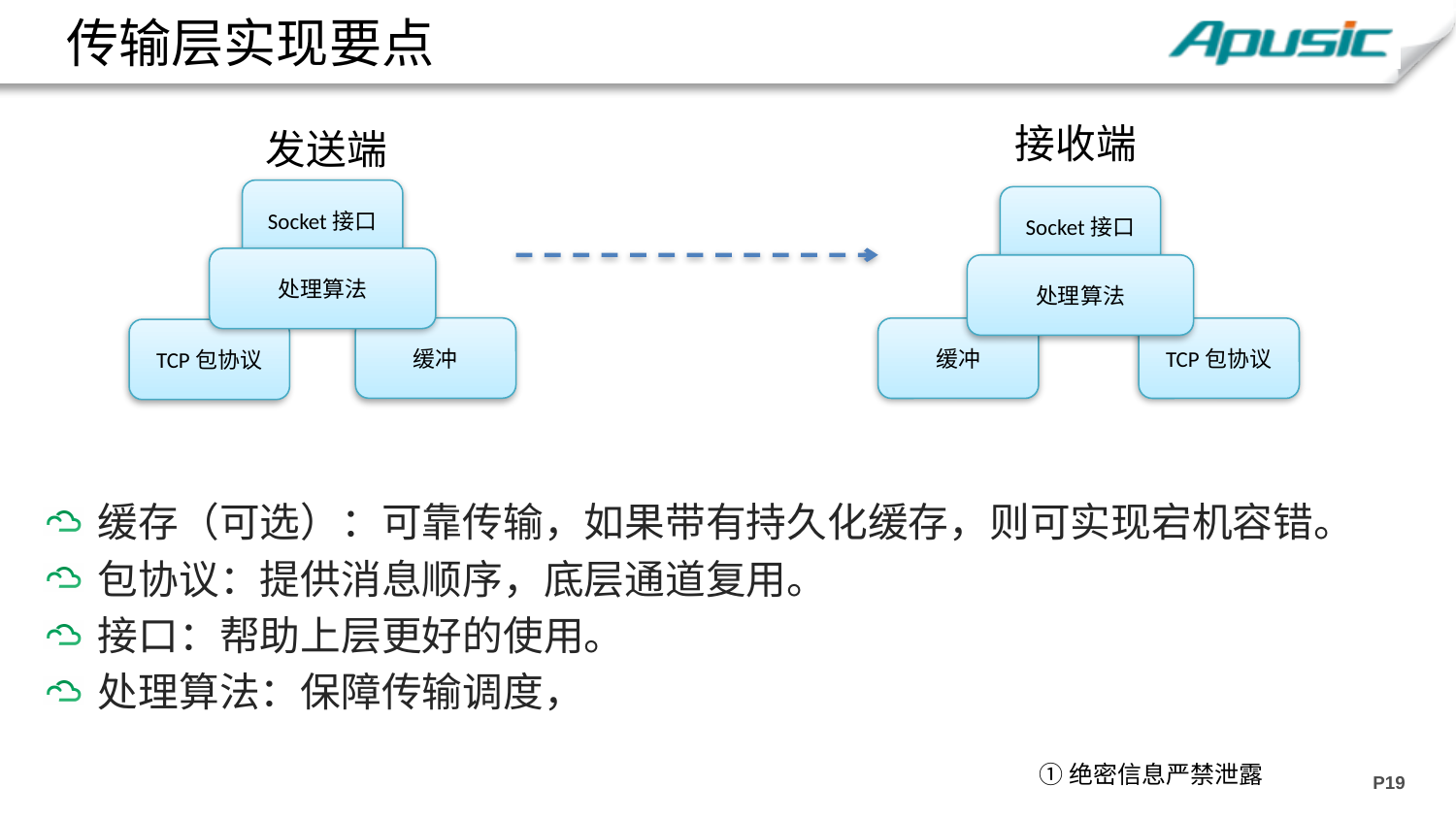

# 传输层实现要点
接收端
发送端
Socket接口
Socket接口
处理算法
处理算法
缓冲
缓冲
TCP包协议
TCP包协议
缓存（可选）：可靠传输，如果带有持久化缓存，则可实现宕机容错。
包协议：提供消息顺序，底层通道复用。
接口：帮助上层更好的使用。
处理算法：保障传输调度，